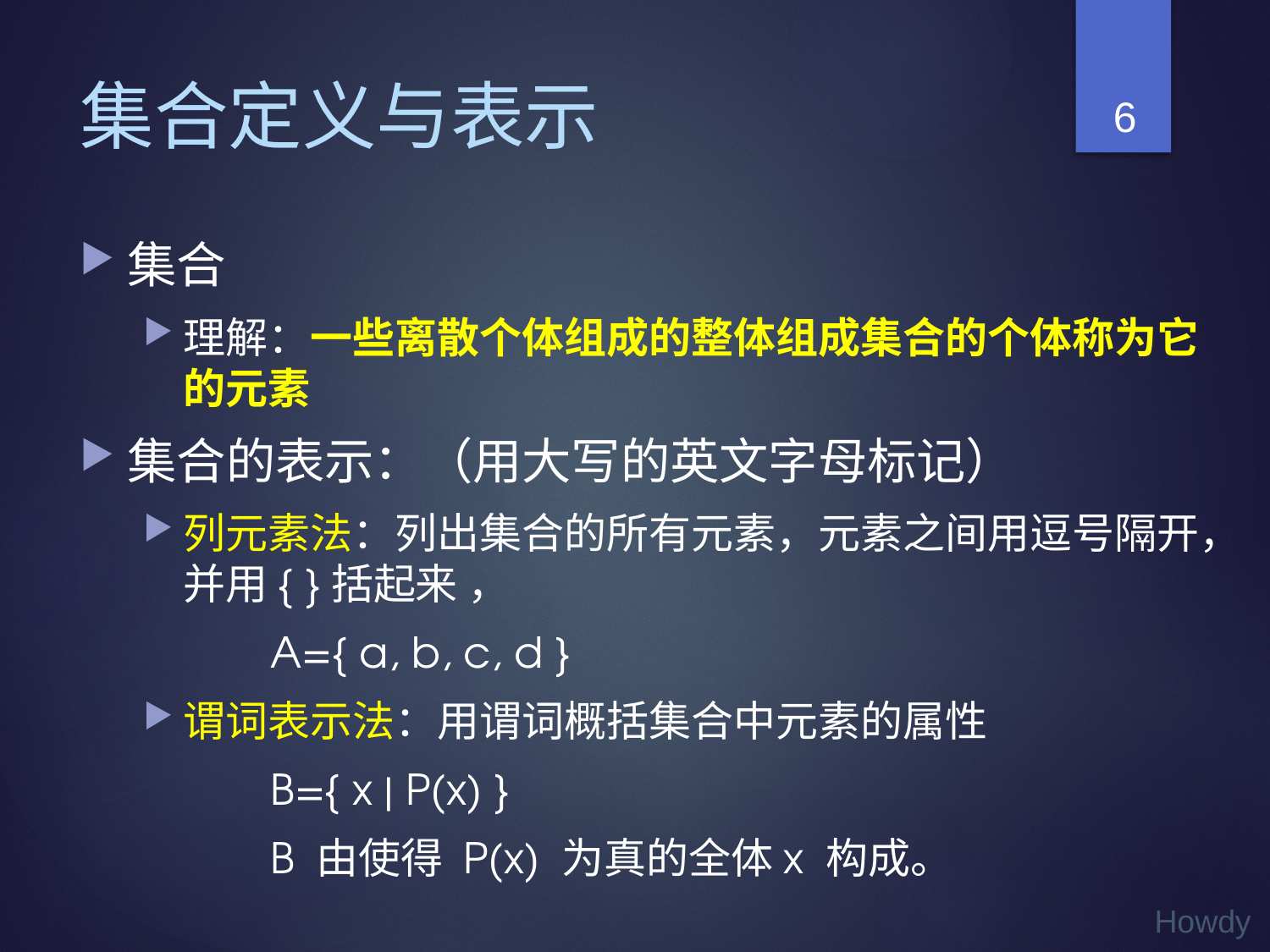

6
# 集合定义与表示
集合
理解：一些离散个体组成的整体组成集合的个体称为它的元素
集合的表示：（用大写的英文字母标记）
列元素法：列出集合的所有元素，元素之间用逗号隔开，并用{ }括起来 ，
	A={ a, b, c, d }
谓词表示法：用谓词概括集合中元素的属性
	B={ x | P(x) }
	B 由使得 P(x) 为真的全体x 构成。